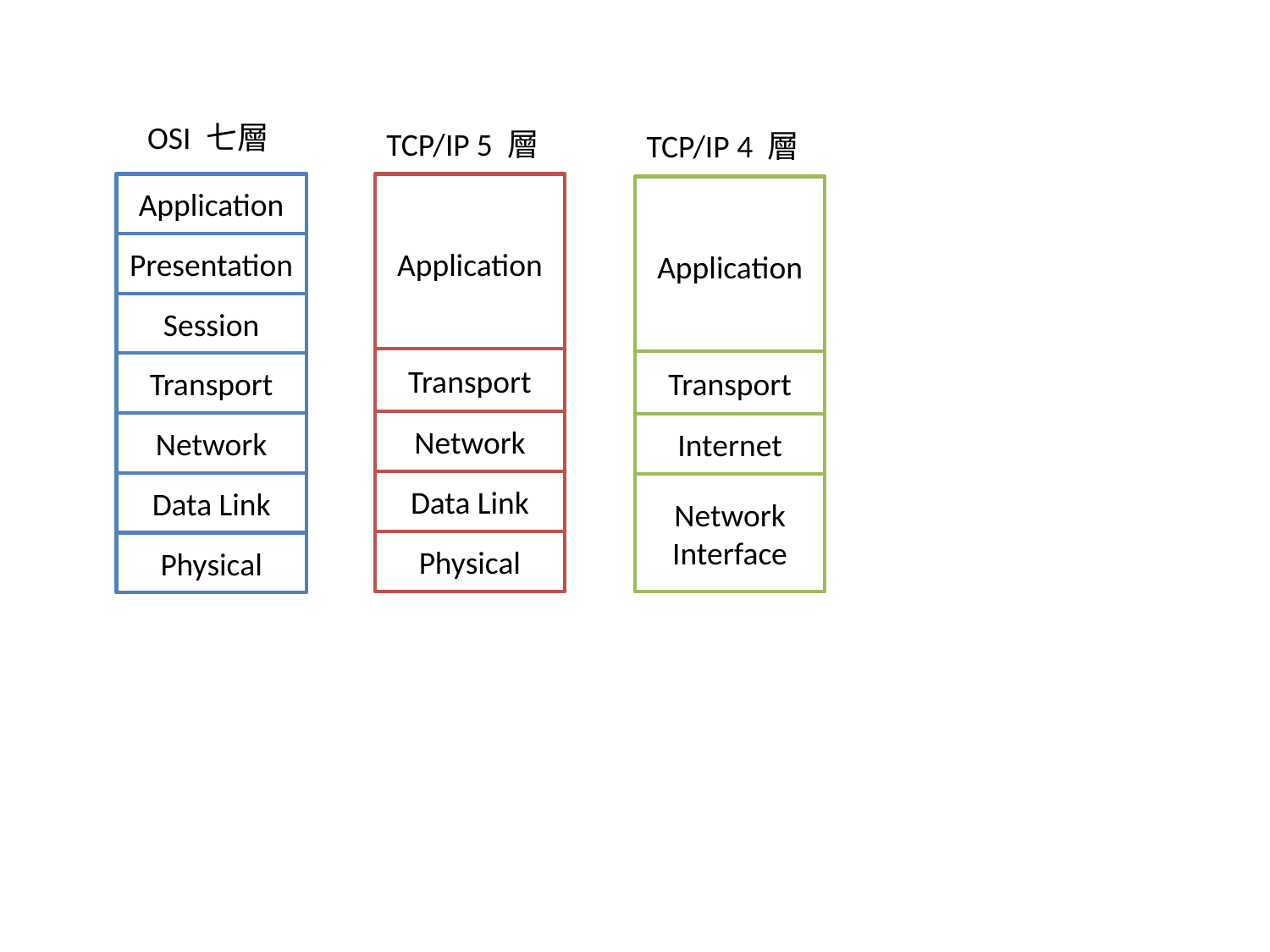

OSI 七層
TCP/IP 5 層
TCP/IP 4 層
Application
Application
Application
Presentation
Session
Transport
Transport
Transport
Network
Network
Internet
Data Link
Data Link
Network
Interface
Physical
Physical